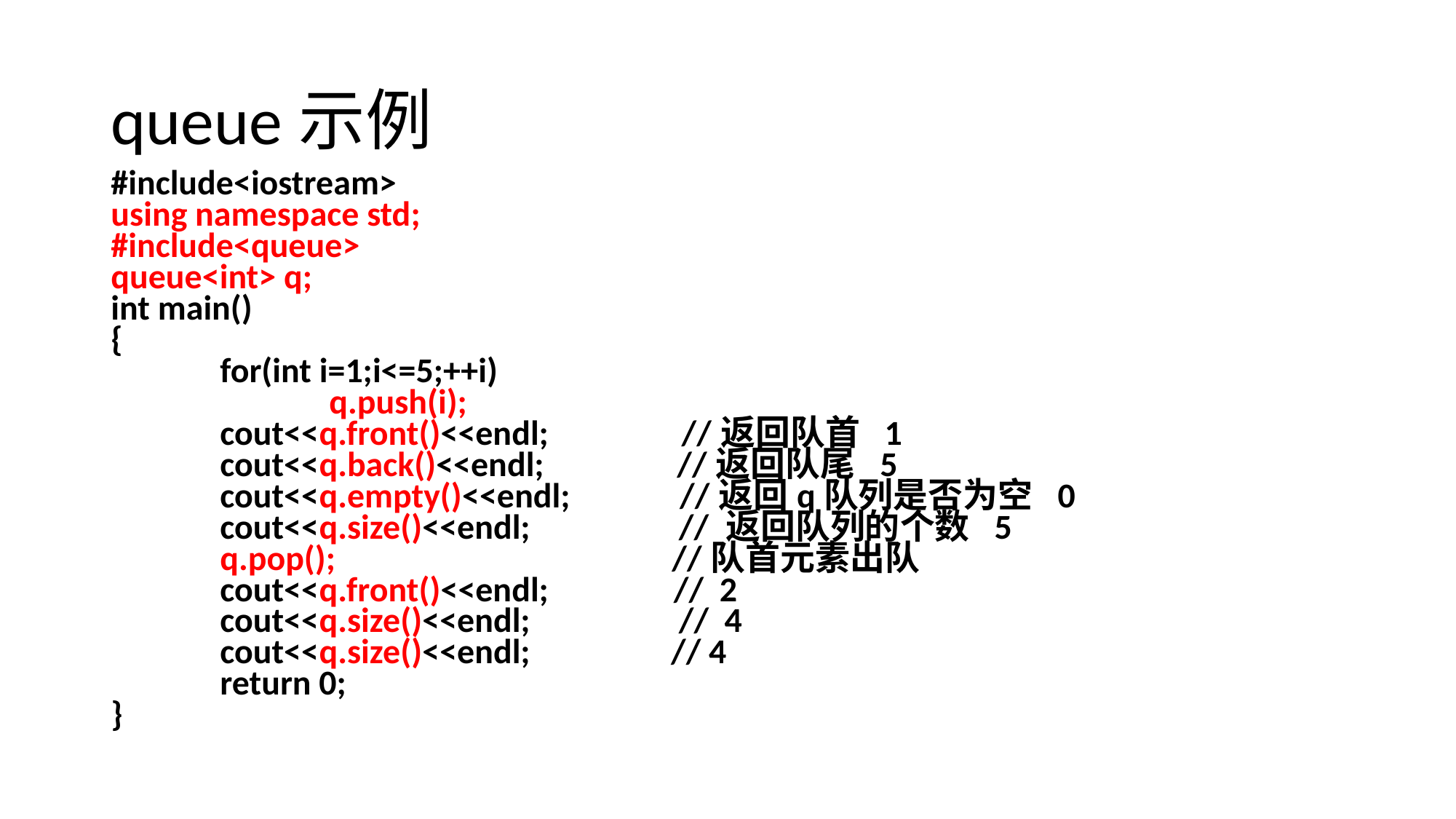

# queue示例

#include<iostream>
using namespace std;
#include<queue>
queue<int> q;
int main()
{
	for(int i=1;i<=5;++i)
		q.push(i);
	cout<<q.front()<<endl;                 //返回队首  1
	cout<<q.back()<<endl;                 //返回队尾  5
	cout<<q.empty()<<endl;              //返回q队列是否为空  0
	cout<<q.size()<<endl;                   // 返回队列的个数  5
	q.pop();                                           //队首元素出队
	cout<<q.front()<<endl;                //  2
	cout<<q.size()<<endl;                   //  4
	cout<<q.size()<<endl;                  // 4
	return 0;
}